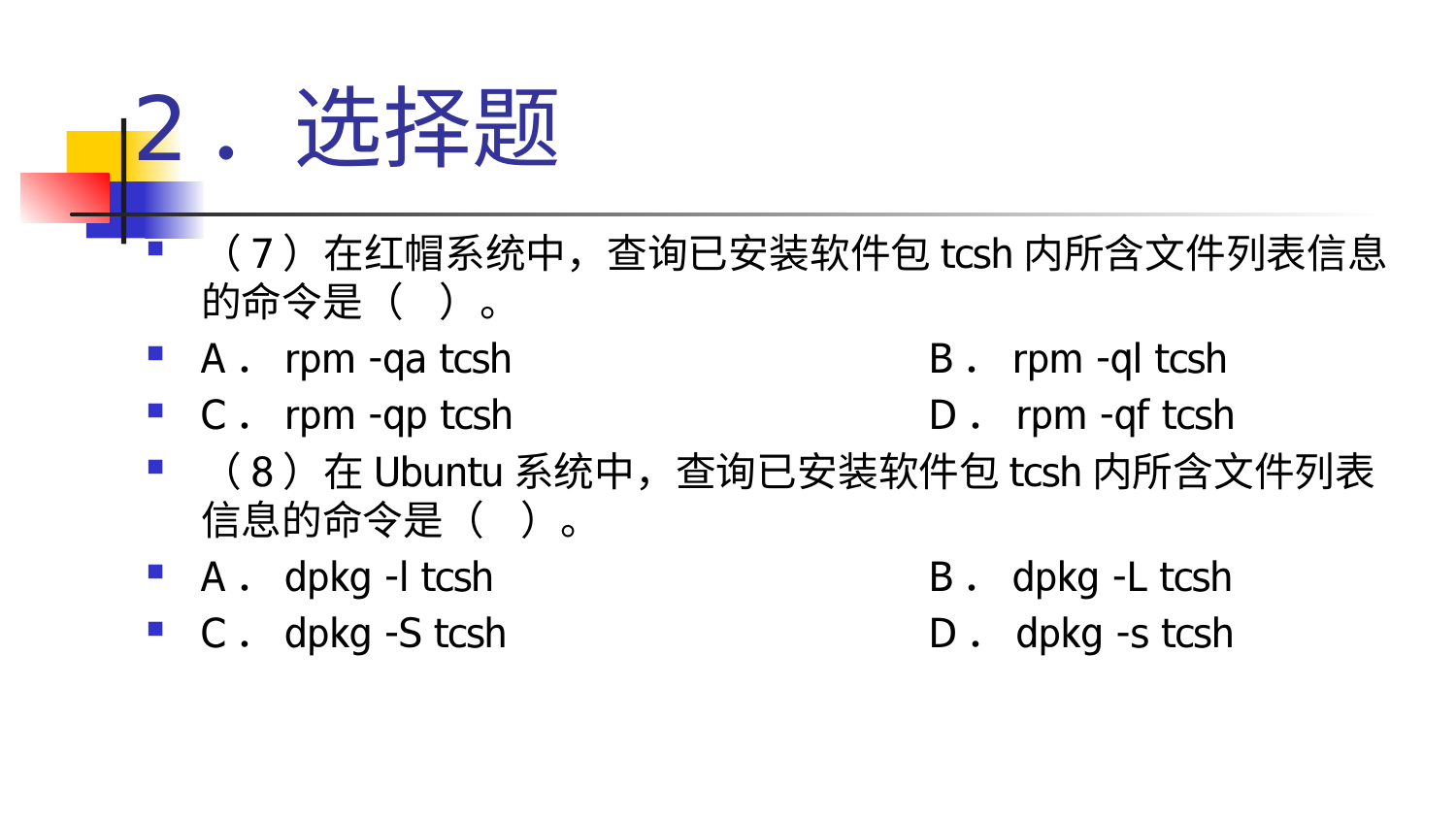

# 2．选择题
（7）在红帽系统中，查询已安装软件包tcsh内所含文件列表信息的命令是（    ）。
A．rpm -qa tcsh 			B．rpm -ql tcsh
C．rpm -qp tcsh 			D．rpm -qf tcsh
（8）在Ubuntu系统中，查询已安装软件包tcsh内所含文件列表信息的命令是（    ）。
A．dpkg -l tcsh 			B．dpkg -L tcsh
C．dpkg -S tcsh 			D．dpkg -s tcsh